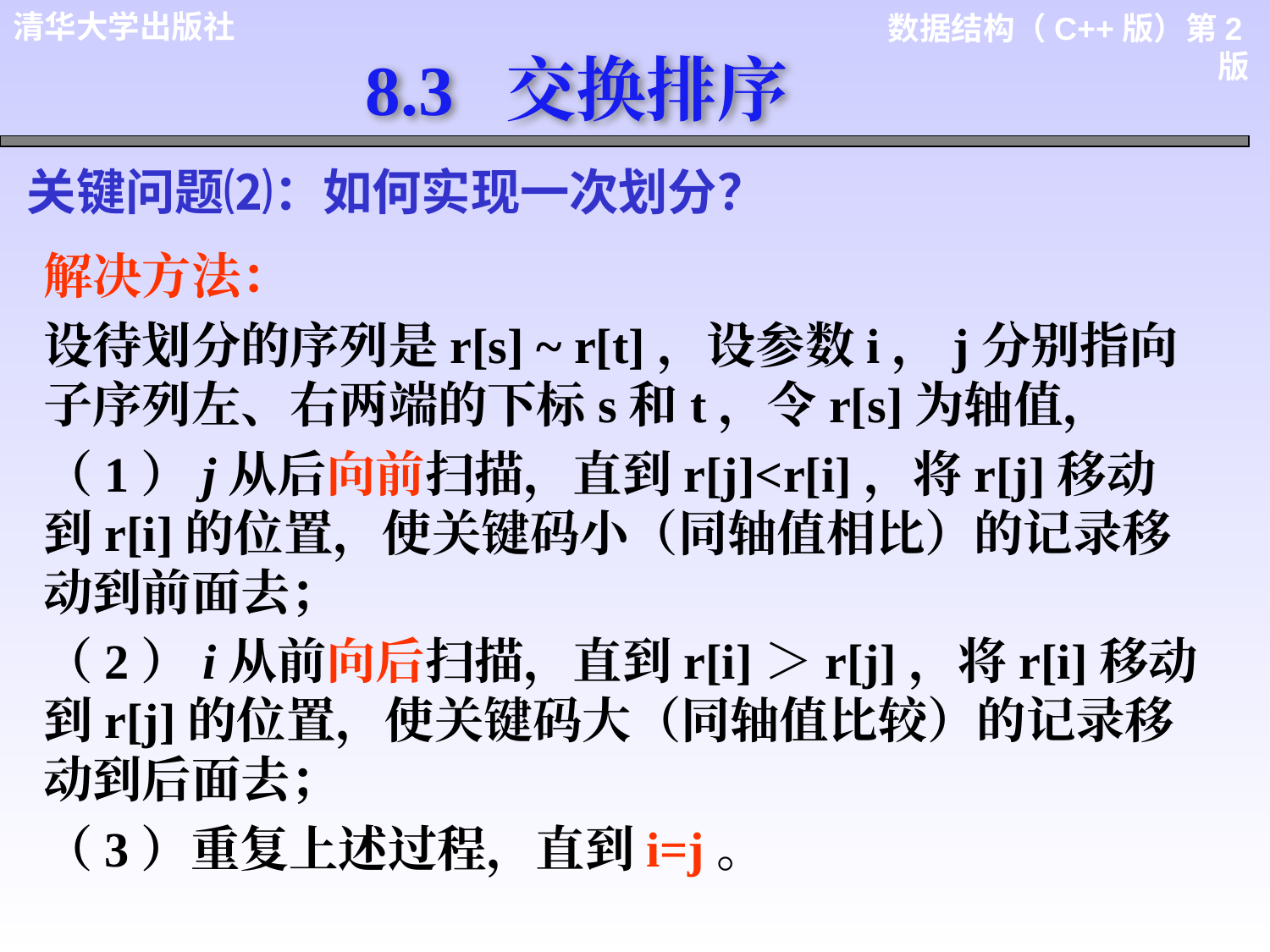

8.3  交换排序
关键问题⑵：如何实现一次划分？
解决方法：
设待划分的序列是r[s] ~ r[t]，设参数i，j分别指向子序列左、右两端的下标s和t，令r[s]为轴值，
（1）j从后向前扫描，直到r[j]<r[i]，将r[j]移动到r[i]的位置，使关键码小（同轴值相比）的记录移动到前面去；
（2）i从前向后扫描，直到r[i]＞r[j]，将r[i]移动到r[j]的位置，使关键码大（同轴值比较）的记录移动到后面去；
（3）重复上述过程，直到i=j。